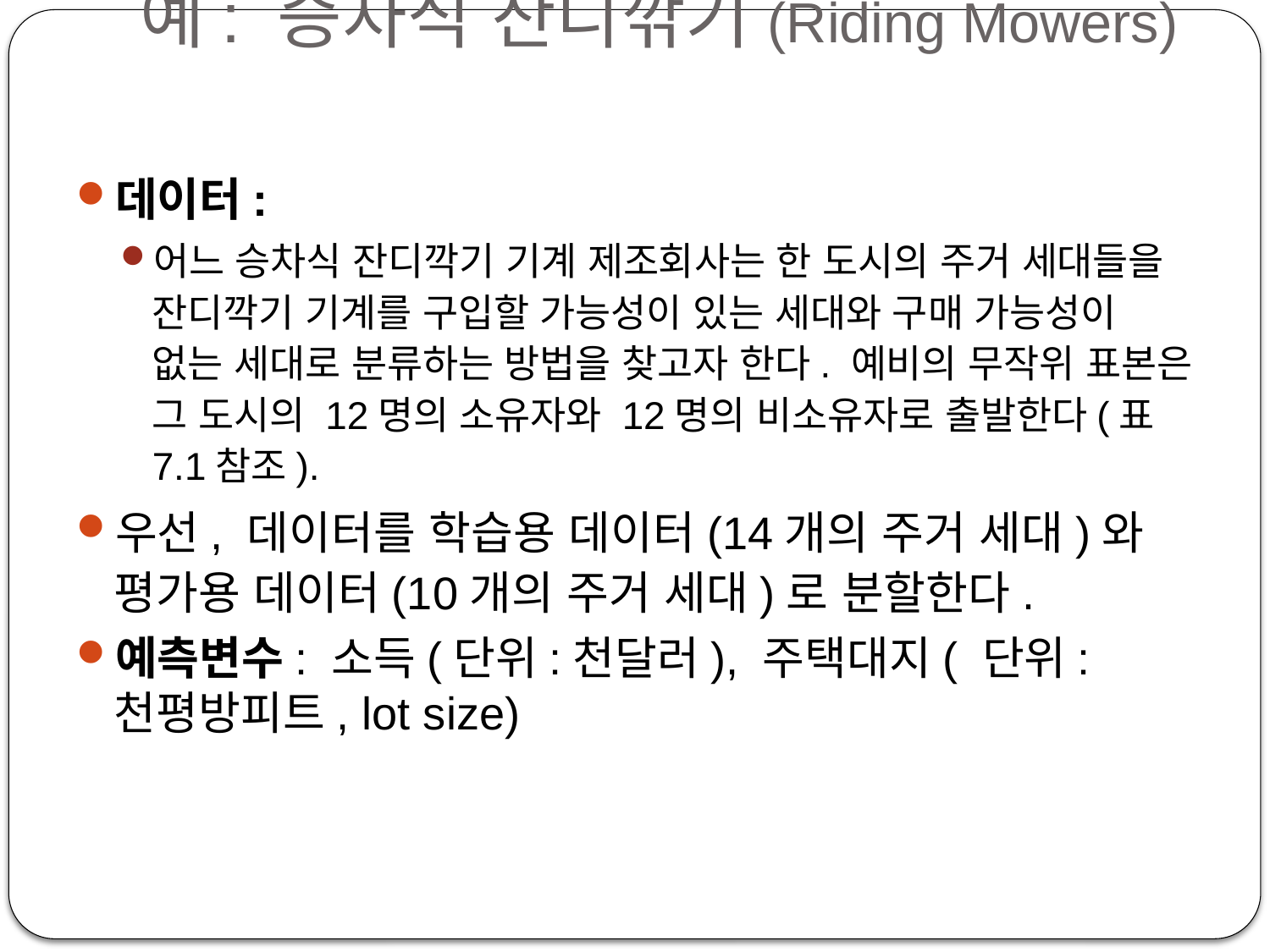

# 예: 승차식 잔디깎기(Riding Mowers)
데이터:
어느 승차식 잔디깍기 기계 제조회사는 한 도시의 주거 세대들을 잔디깍기 기계를 구입할 가능성이 있는 세대와 구매 가능성이 없는 세대로 분류하는 방법을 찾고자 한다. 예비의 무작위 표본은 그 도시의 12명의 소유자와 12명의 비소유자로 출발한다(표 7.1참조).
우선, 데이터를 학습용 데이터(14개의 주거 세대)와 평가용 데이터(10개의 주거 세대)로 분할한다.
예측변수: 소득(단위:천달러), 주택대지( 단위:천평방피트, lot size)